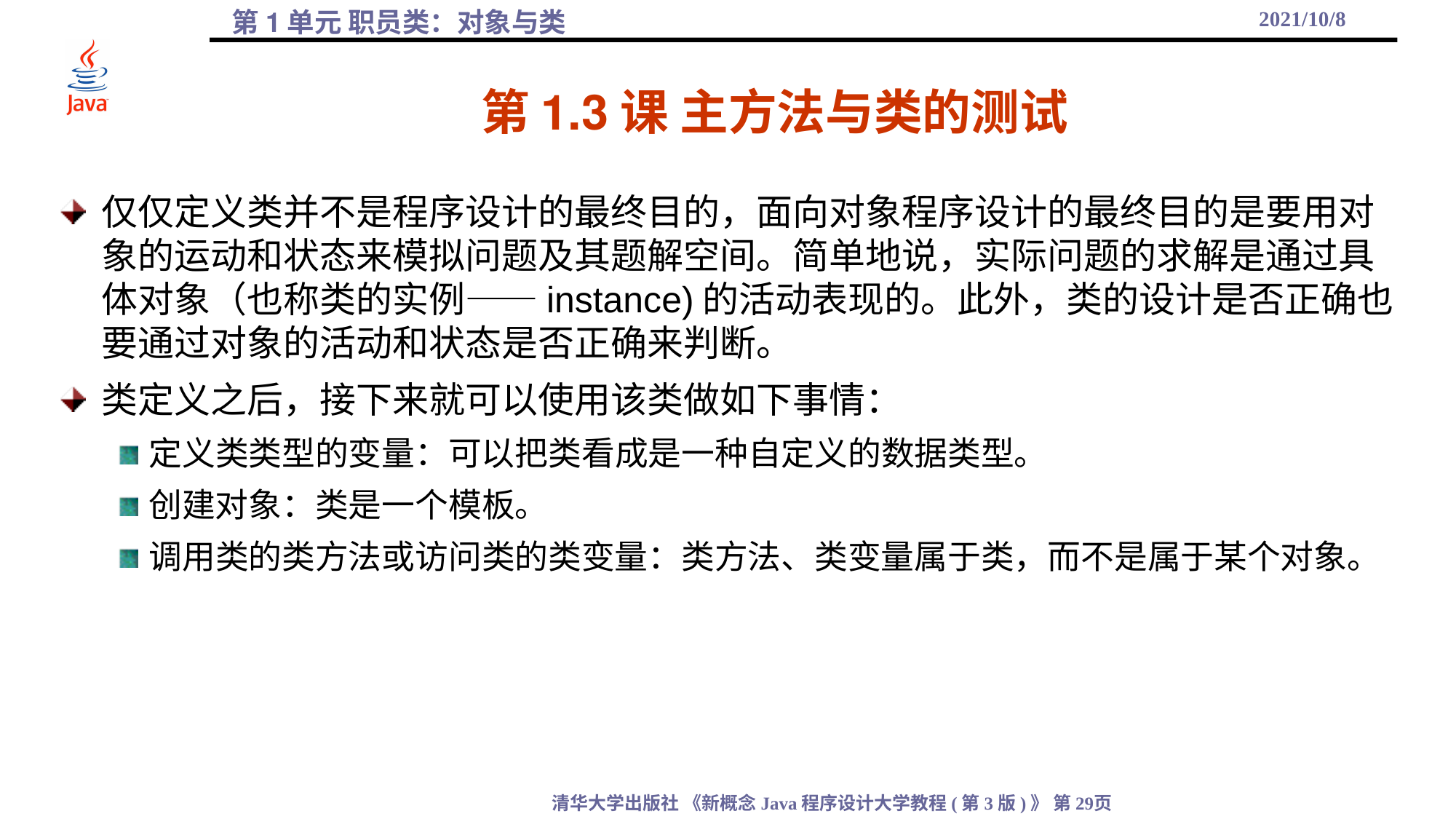

2021/10/8
# 第1.3课 主方法与类的测试
仅仅定义类并不是程序设计的最终目的，面向对象程序设计的最终目的是要用对象的运动和状态来模拟问题及其题解空间。简单地说，实际问题的求解是通过具体对象（也称类的实例——instance)的活动表现的。此外，类的设计是否正确也要通过对象的活动和状态是否正确来判断。
类定义之后，接下来就可以使用该类做如下事情：
定义类类型的变量：可以把类看成是一种自定义的数据类型。
创建对象：类是一个模板。
调用类的类方法或访问类的类变量：类方法、类变量属于类，而不是属于某个对象。